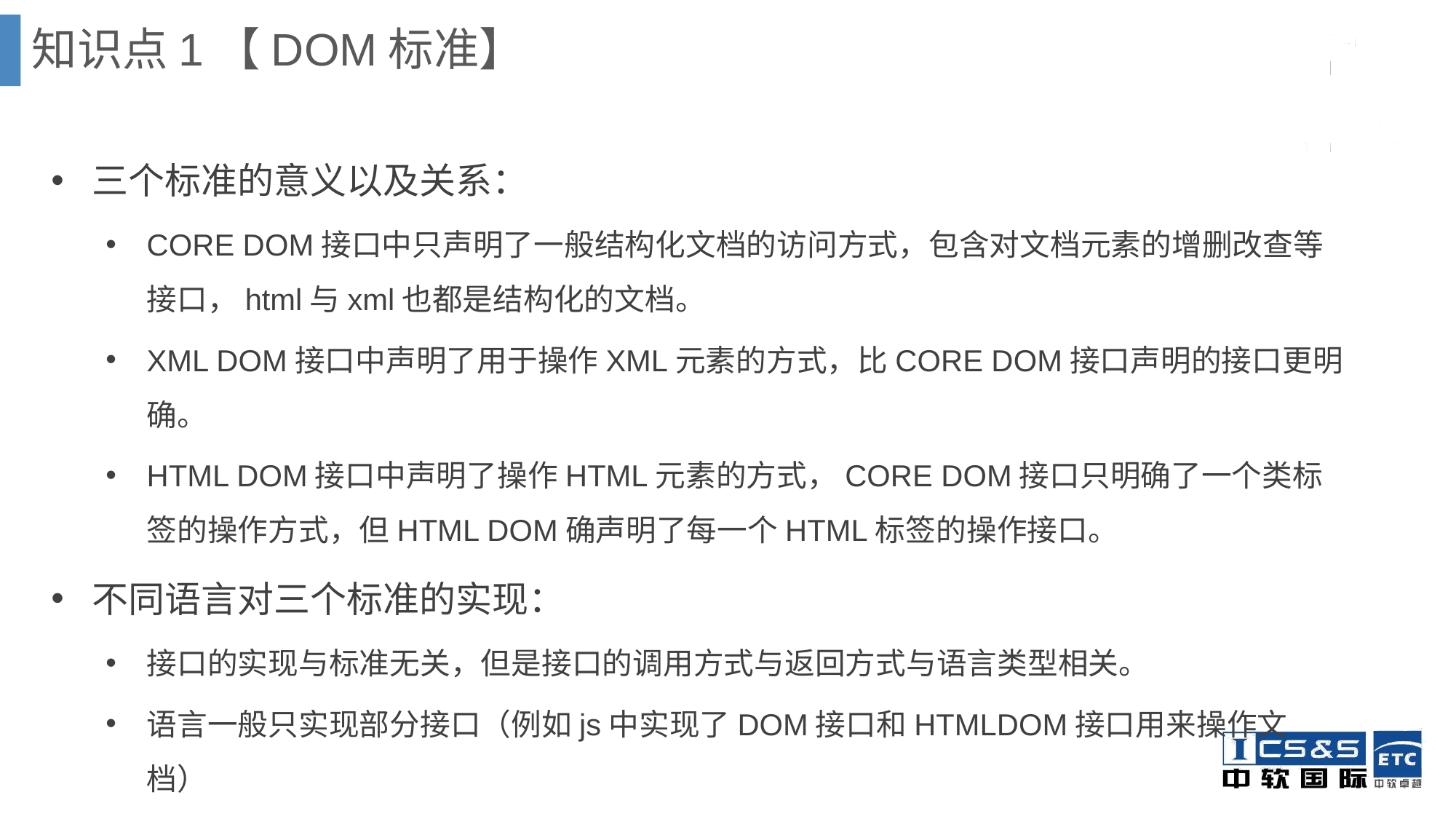

知识点1【DOM标准】
三个标准的意义以及关系：
CORE DOM接口中只声明了一般结构化文档的访问方式，包含对文档元素的增删改查等接口，html与xml也都是结构化的文档。
XML DOM接口中声明了用于操作XML元素的方式，比CORE DOM接口声明的接口更明确。
HTML DOM接口中声明了操作HTML元素的方式，CORE DOM接口只明确了一个类标签的操作方式，但HTML DOM确声明了每一个HTML标签的操作接口。
不同语言对三个标准的实现：
接口的实现与标准无关，但是接口的调用方式与返回方式与语言类型相关。
语言一般只实现部分接口（例如js中实现了DOM接口和HTMLDOM接口用来操作文档）